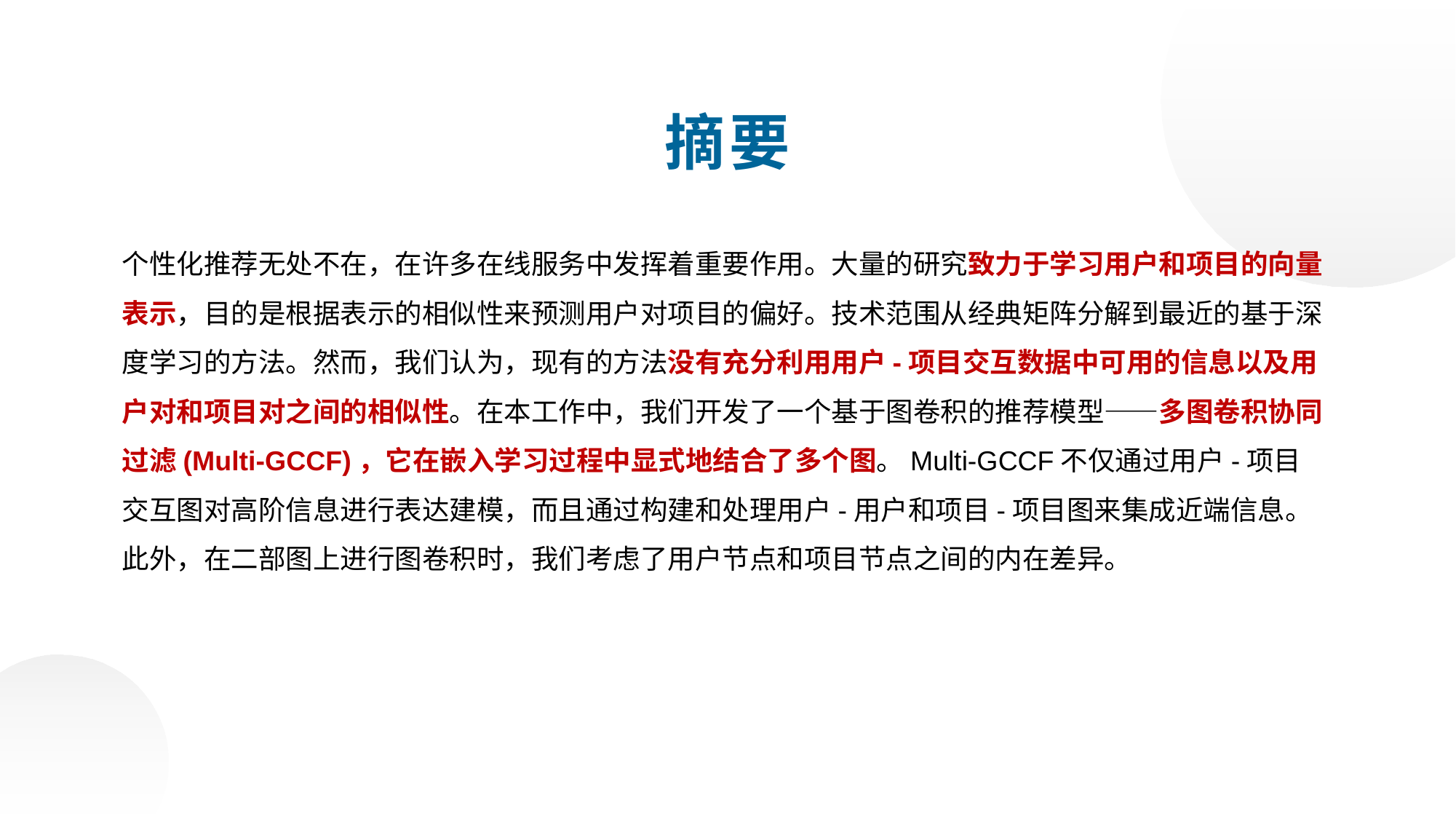

摘要
个性化推荐无处不在，在许多在线服务中发挥着重要作用。大量的研究致力于学习用户和项目的向量表示，目的是根据表示的相似性来预测用户对项目的偏好。技术范围从经典矩阵分解到最近的基于深度学习的方法。然而，我们认为，现有的方法没有充分利用用户-项目交互数据中可用的信息以及用户对和项目对之间的相似性。在本工作中，我们开发了一个基于图卷积的推荐模型——多图卷积协同过滤(Multi-GCCF)，它在嵌入学习过程中显式地结合了多个图。Multi-GCCF不仅通过用户-项目交互图对高阶信息进行表达建模，而且通过构建和处理用户-用户和项目-项目图来集成近端信息。此外，在二部图上进行图卷积时，我们考虑了用户节点和项目节点之间的内在差异。